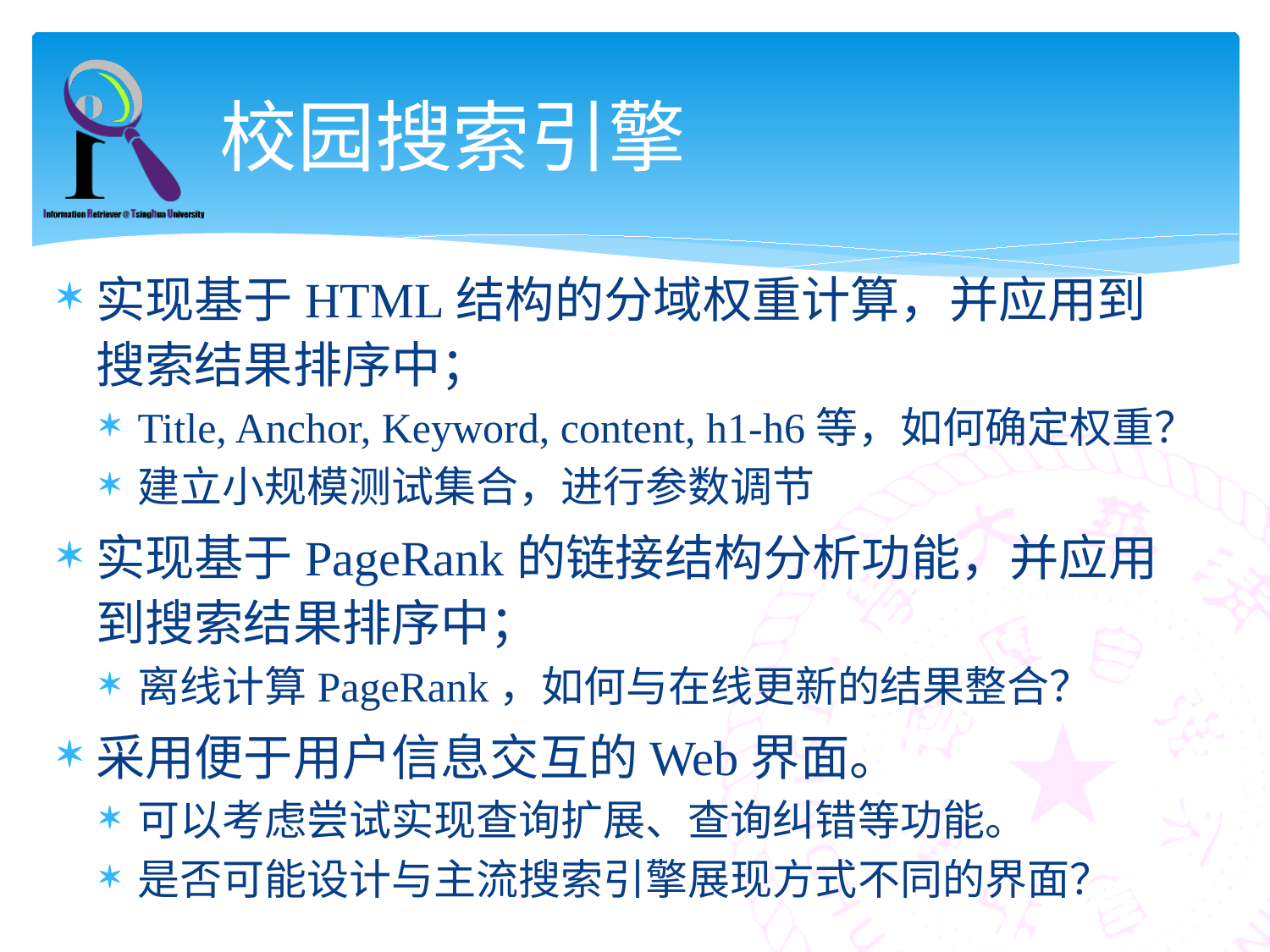

# 校园搜索引擎
实现基于HTML结构的分域权重计算，并应用到搜索结果排序中；
Title, Anchor, Keyword, content, h1-h6等，如何确定权重？
建立小规模测试集合，进行参数调节
实现基于PageRank的链接结构分析功能，并应用到搜索结果排序中；
离线计算PageRank，如何与在线更新的结果整合？
采用便于用户信息交互的Web界面。
可以考虑尝试实现查询扩展、查询纠错等功能。
是否可能设计与主流搜索引擎展现方式不同的界面？